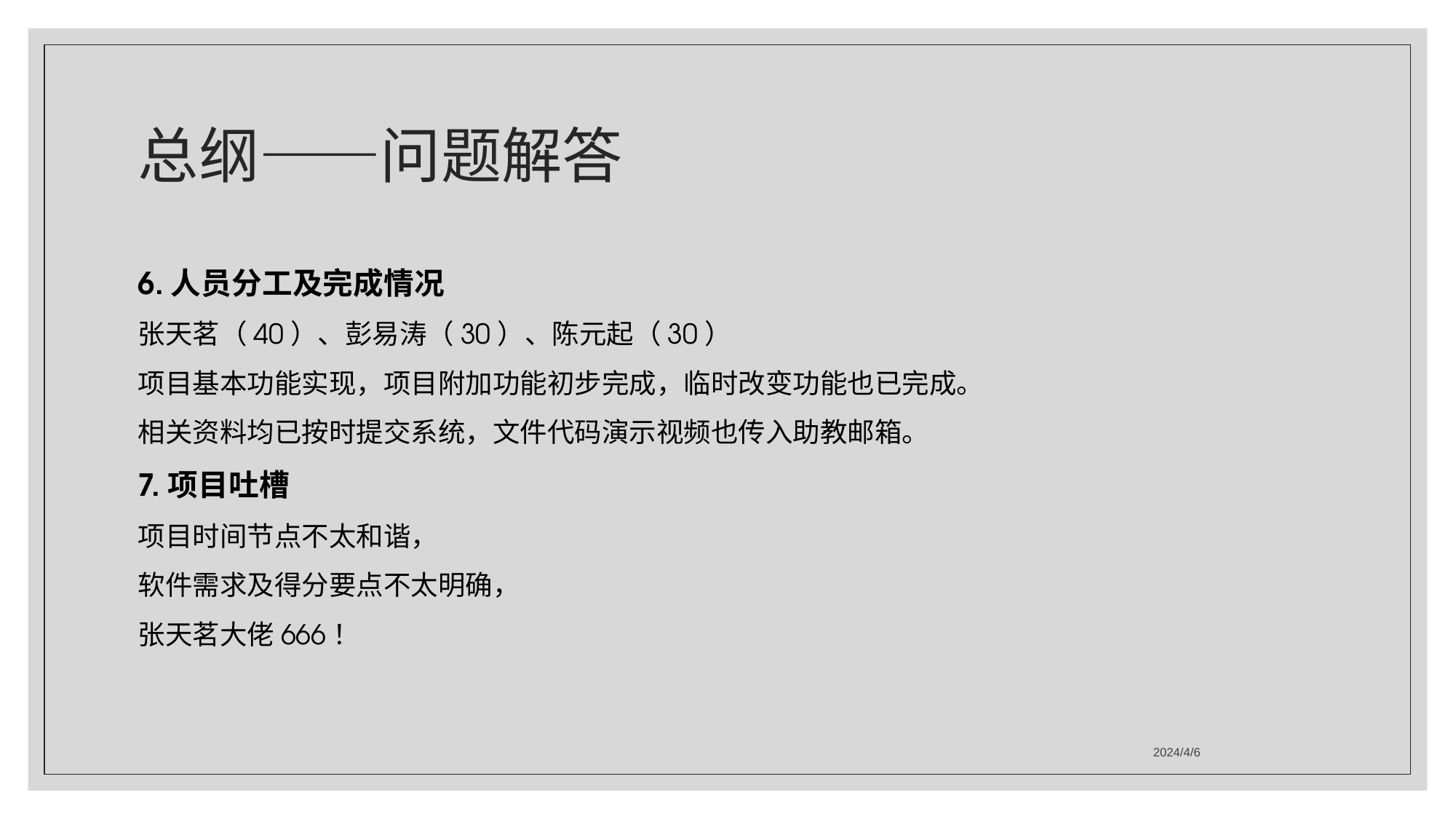

# 总纲——问题解答
6.人员分工及完成情况
张天茗（40）、彭易涛（30）、陈元起（30）
项目基本功能实现，项目附加功能初步完成，临时改变功能也已完成。
相关资料均已按时提交系统，文件代码演示视频也传入助教邮箱。
7.项目吐槽
项目时间节点不太和谐，
软件需求及得分要点不太明确，
张天茗大佬666！
2024/4/6